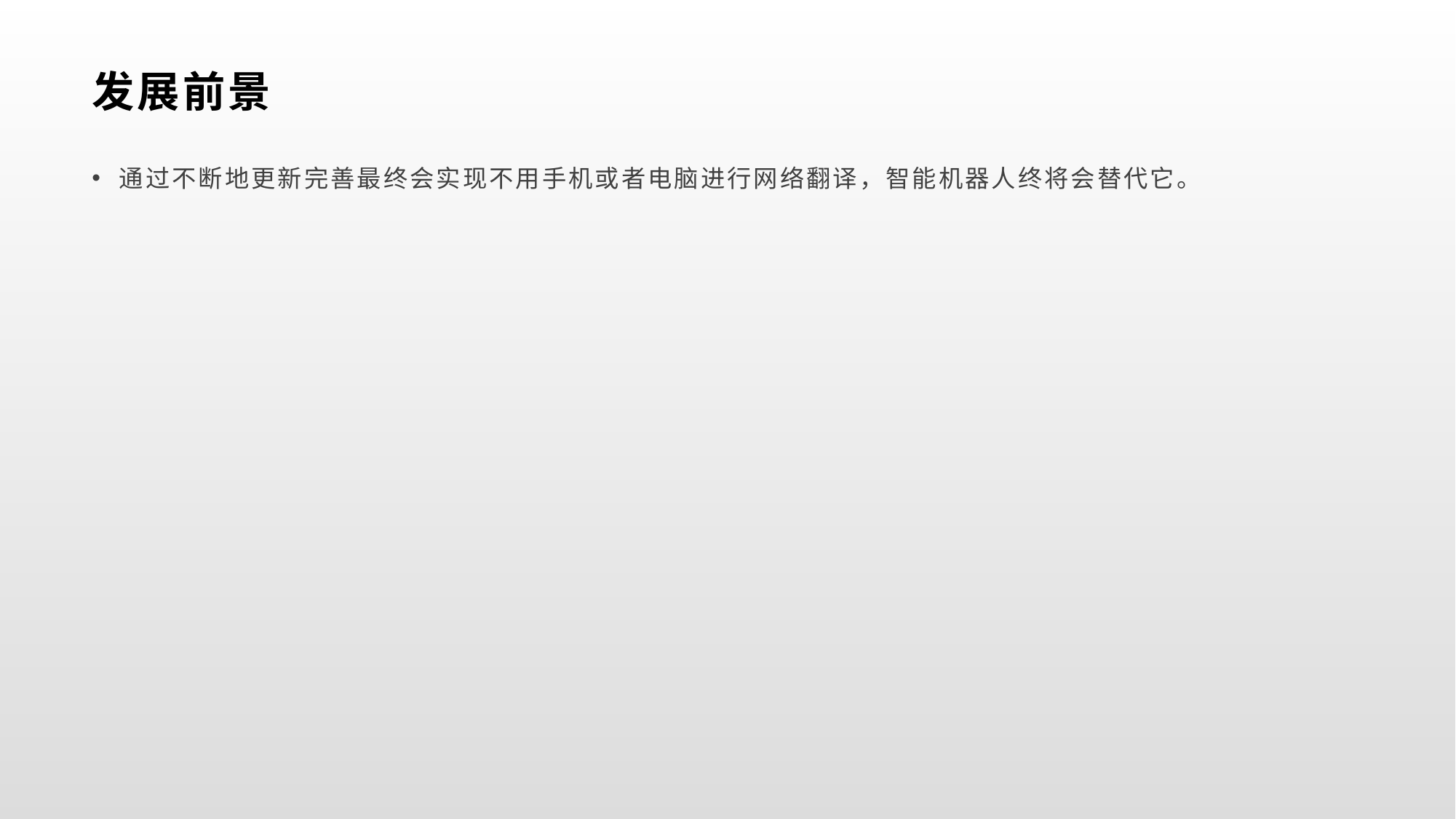

# 发展前景
通过不断地更新完善最终会实现不用手机或者电脑进行网络翻译，智能机器人终将会替代它。